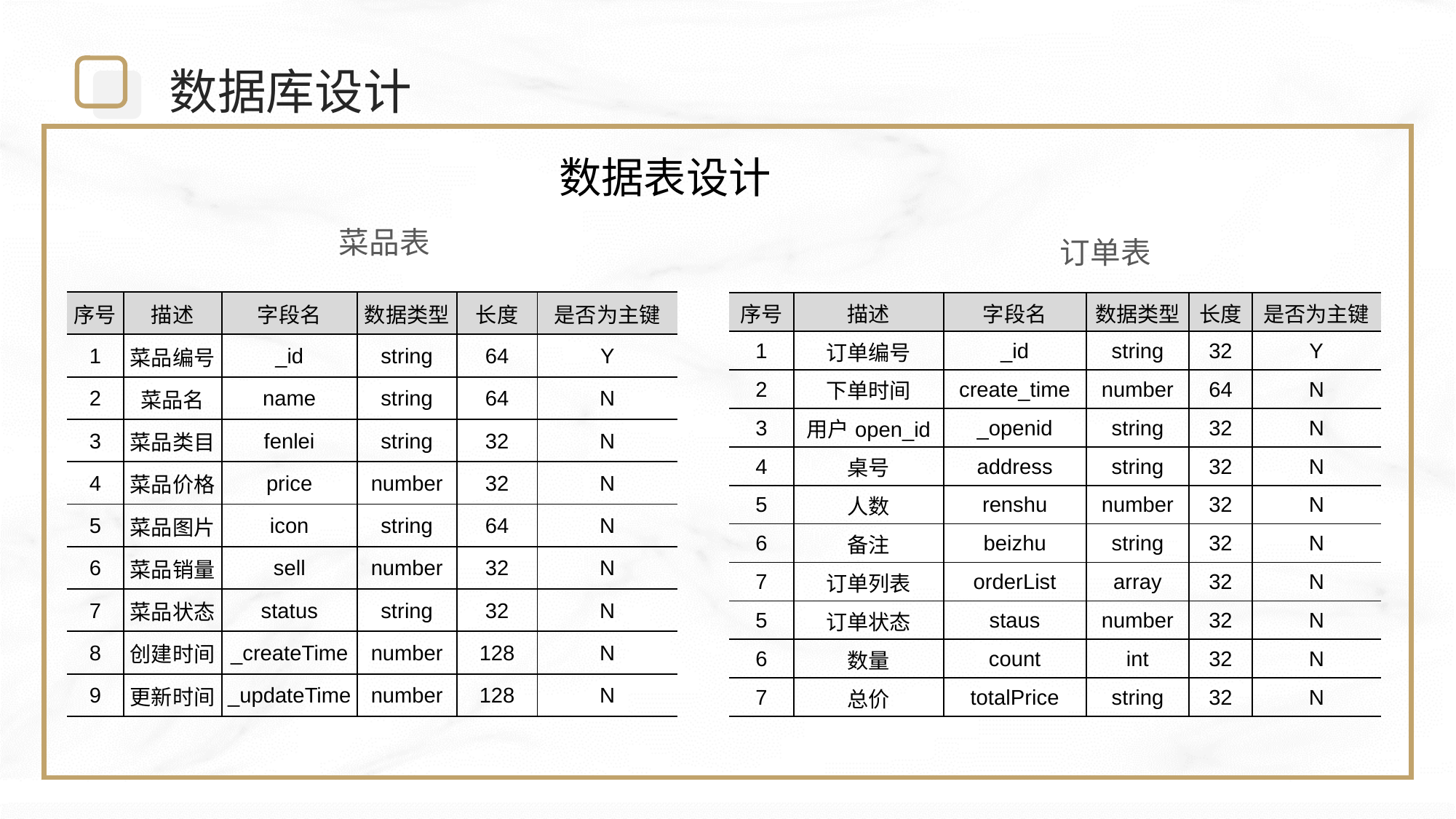

数据库设计

数据表设计
菜品表
订单表
| 序号 | 描述 | 字段名 | 数据类型 | 长度 | 是否为主键 |
| --- | --- | --- | --- | --- | --- |
| 1 | 菜品编号 | \_id | string | 64 | Y |
| 2 | 菜品名 | name | string | 64 | N |
| 3 | 菜品类目 | fenlei | string | 32 | N |
| 4 | 菜品价格 | price | number | 32 | N |
| 5 | 菜品图片 | icon | string | 64 | N |
| 6 | 菜品销量 | sell | number | 32 | N |
| 7 | 菜品状态 | status | string | 32 | N |
| 8 | 创建时间 | \_createTime | number | 128 | N |
| 9 | 更新时间 | \_updateTime | number | 128 | N |
| 序号 | 描述 | 字段名 | 数据类型 | 长度 | 是否为主键 |
| --- | --- | --- | --- | --- | --- |
| 1 | 订单编号 | \_id | string | 32 | Y |
| 2 | 下单时间 | create\_time | number | 64 | N |
| 3 | 用户open\_id | \_openid | string | 32 | N |
| 4 | 桌号 | address | string | 32 | N |
| 5 | 人数 | renshu | number | 32 | N |
| 6 | 备注 | beizhu | string | 32 | N |
| 7 | 订单列表 | orderList | array | 32 | N |
| 5 | 订单状态 | staus | number | 32 | N |
| 6 | 数量 | count | int | 32 | N |
| 7 | 总价 | totalPrice | string | 32 | N |